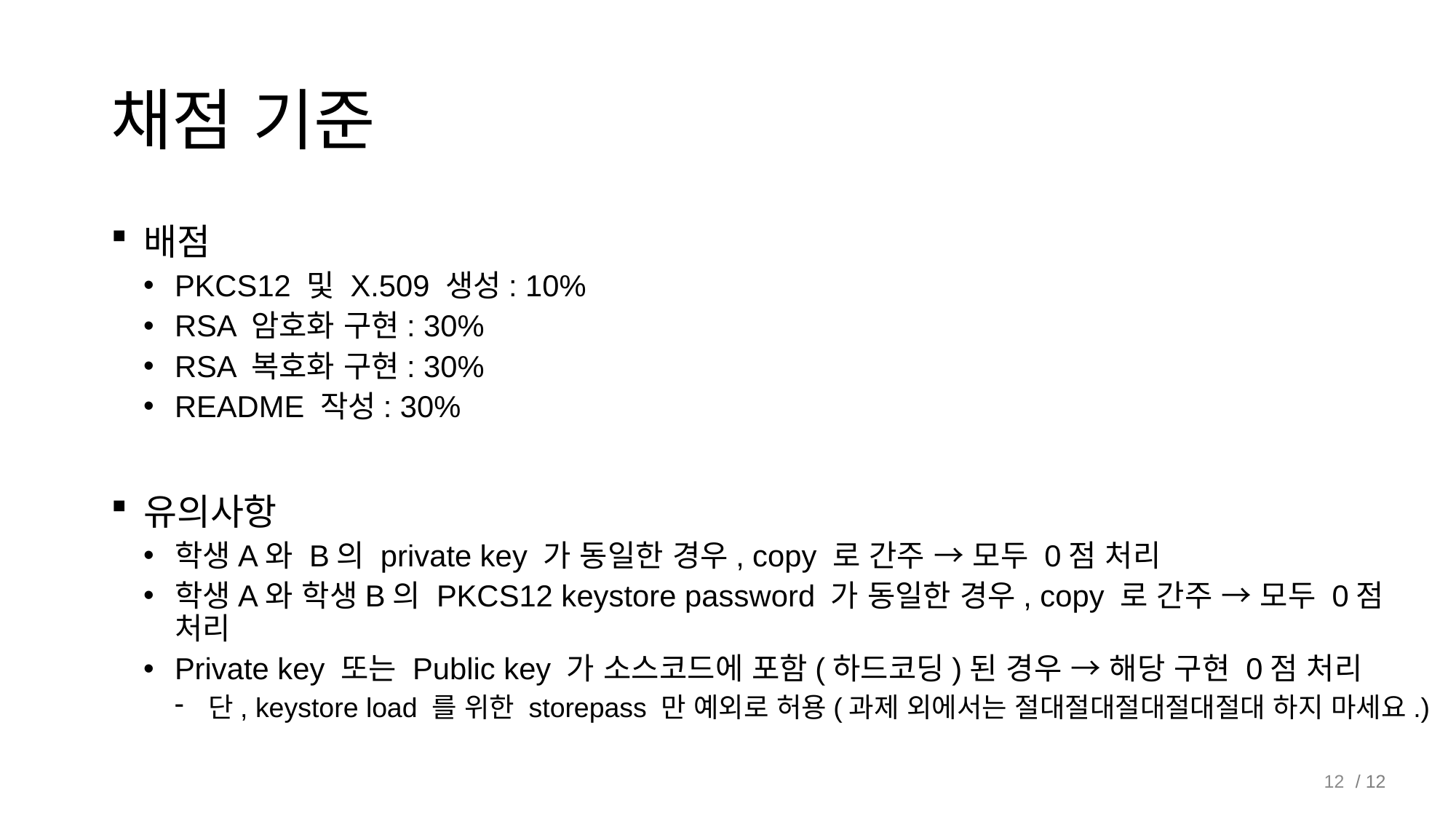

# 채점 기준
배점
PKCS12 및 X.509 생성: 10%
RSA 암호화 구현: 30%
RSA 복호화 구현: 30%
README 작성: 30%

유의사항
학생A와 B의 private key 가 동일한 경우, copy 로 간주 → 모두 0점 처리
학생A와 학생B의 PKCS12 keystore password 가 동일한 경우, copy 로 간주 → 모두 0점 처리
Private key 또는 Public key 가 소스코드에 포함(하드코딩)된 경우 → 해당 구현 0점 처리
단, keystore load 를 위한 storepass 만 예외로 허용(과제 외에서는 절대절대절대절대절대 하지 마세요.)

12
 / 12